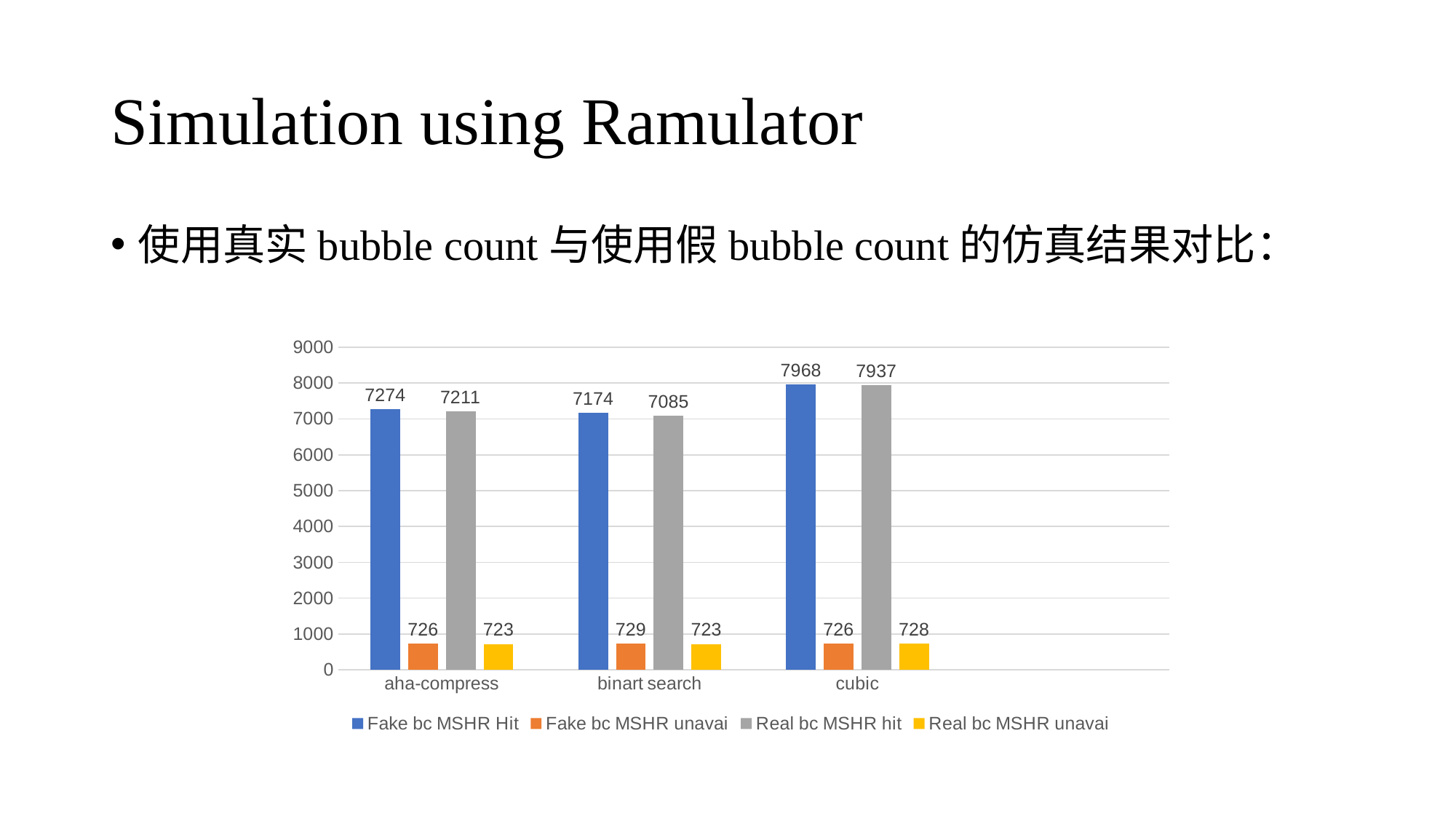

# Simulation using Ramulator
使用真实bubble count与使用假bubble count的仿真结果对比：

### Chart

| Category | Fake bc MSHR Hit | Fake bc MSHR unavai | Real bc MSHR hit | Real bc MSHR unavai |
|---|---|---|---|---|
| aha-compress | 7274.0 | 726.0 | 7211.0 | 723.0 |
| binart search | 7174.0 | 729.0 | 7085.0 | 723.0 |
| cubic | 7968.0 | 726.0 | 7937.0 | 728.0 |